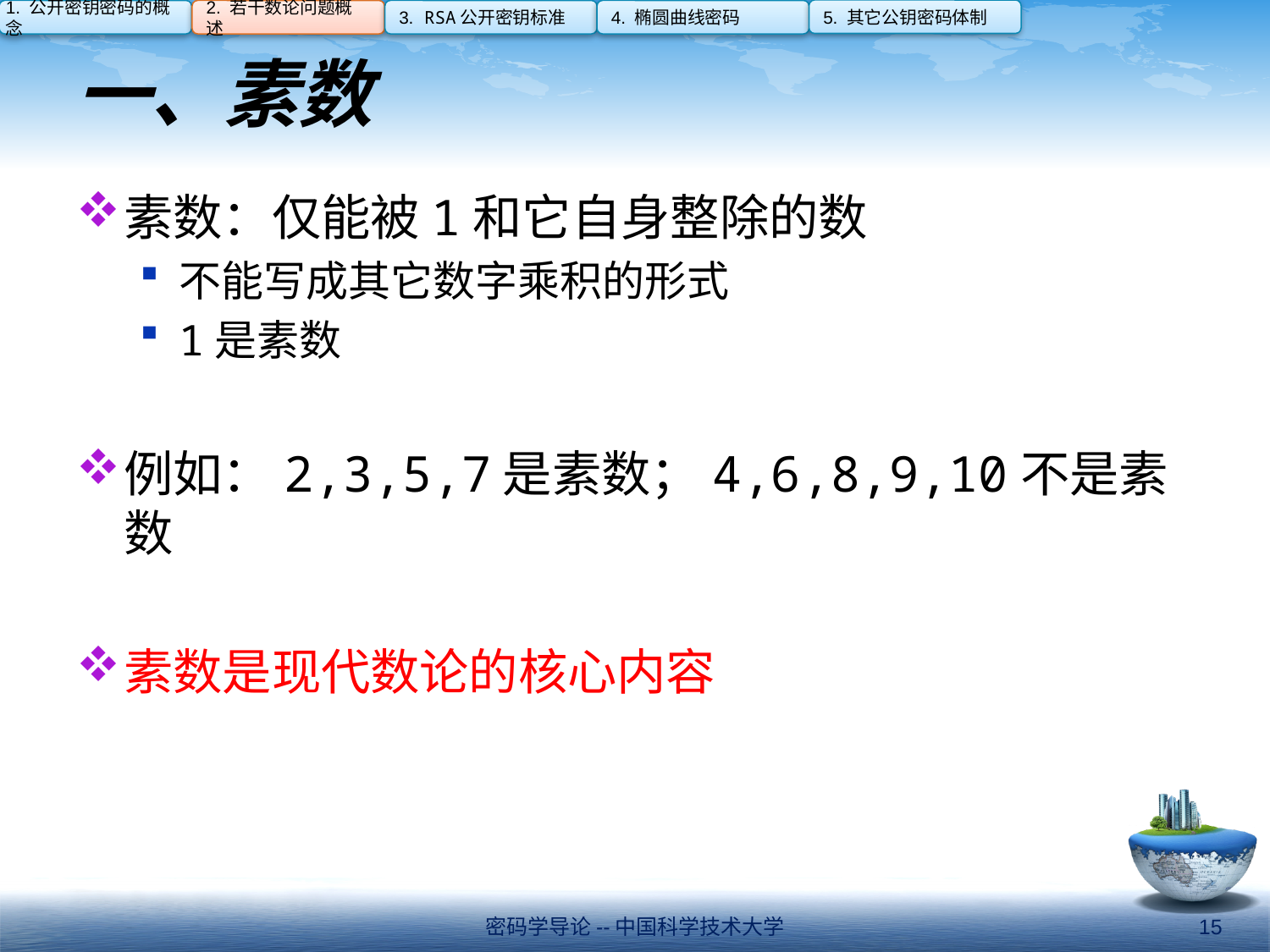

5. 其它公钥密码体制
1. 公开密钥密码的概念
2. 若干数论问题概述
3. RSA公开密钥标准
4. 椭圆曲线密码
# 一、素数
素数：仅能被1和它自身整除的数
不能写成其它数字乘积的形式
1是素数

例如：2,3,5,7是素数；4,6,8,9,10不是素数

素数是现代数论的核心内容

密码学导论--中国科学技术大学
15